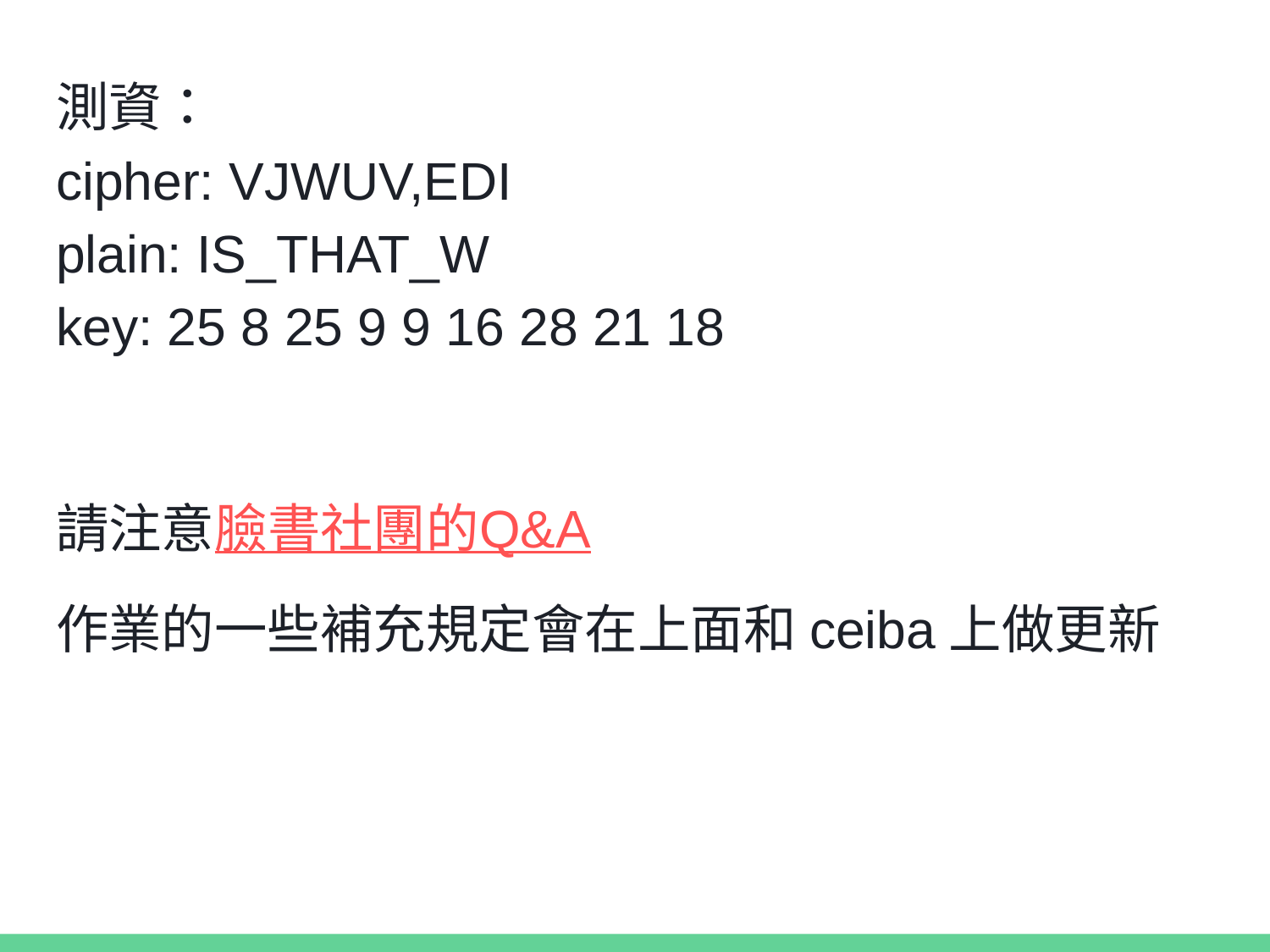

測資：
cipher: VJWUV,EDI
plain: IS_THAT_W
key: 25 8 25 9 9 16 28 21 18

請注意臉書社團的Q&A
作業的一些補充規定會在上面和ceiba上做更新